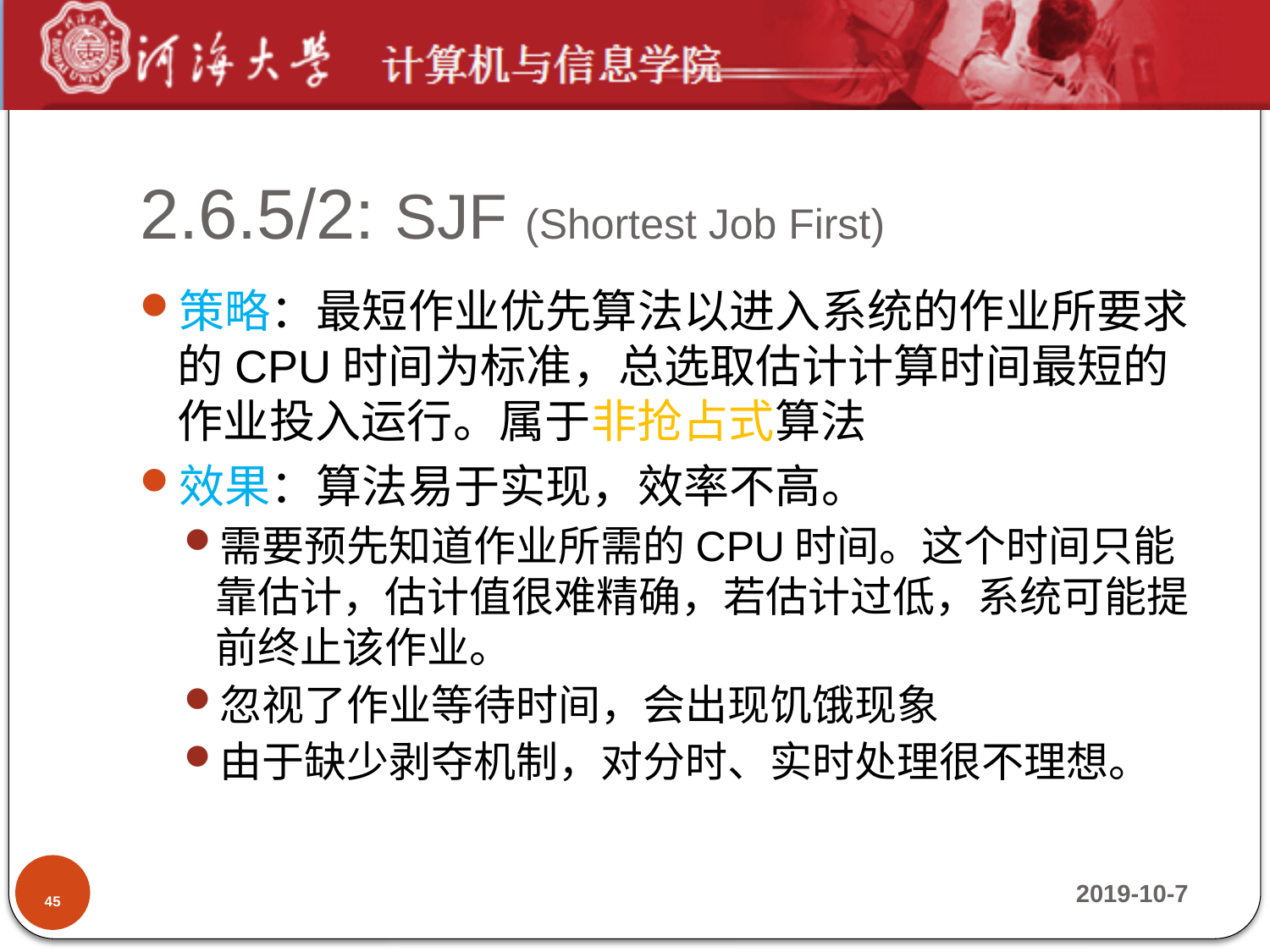

# 2.6.5/2: SJF (Shortest Job First)
策略：最短作业优先算法以进入系统的作业所要求的CPU时间为标准，总选取估计计算时间最短的作业投入运行。属于非抢占式算法
效果：算法易于实现，效率不高。
需要预先知道作业所需的CPU时间。这个时间只能靠估计，估计值很难精确，若估计过低，系统可能提前终止该作业。
忽视了作业等待时间，会出现饥饿现象
由于缺少剥夺机制，对分时、实时处理很不理想。

45
2019-10-7